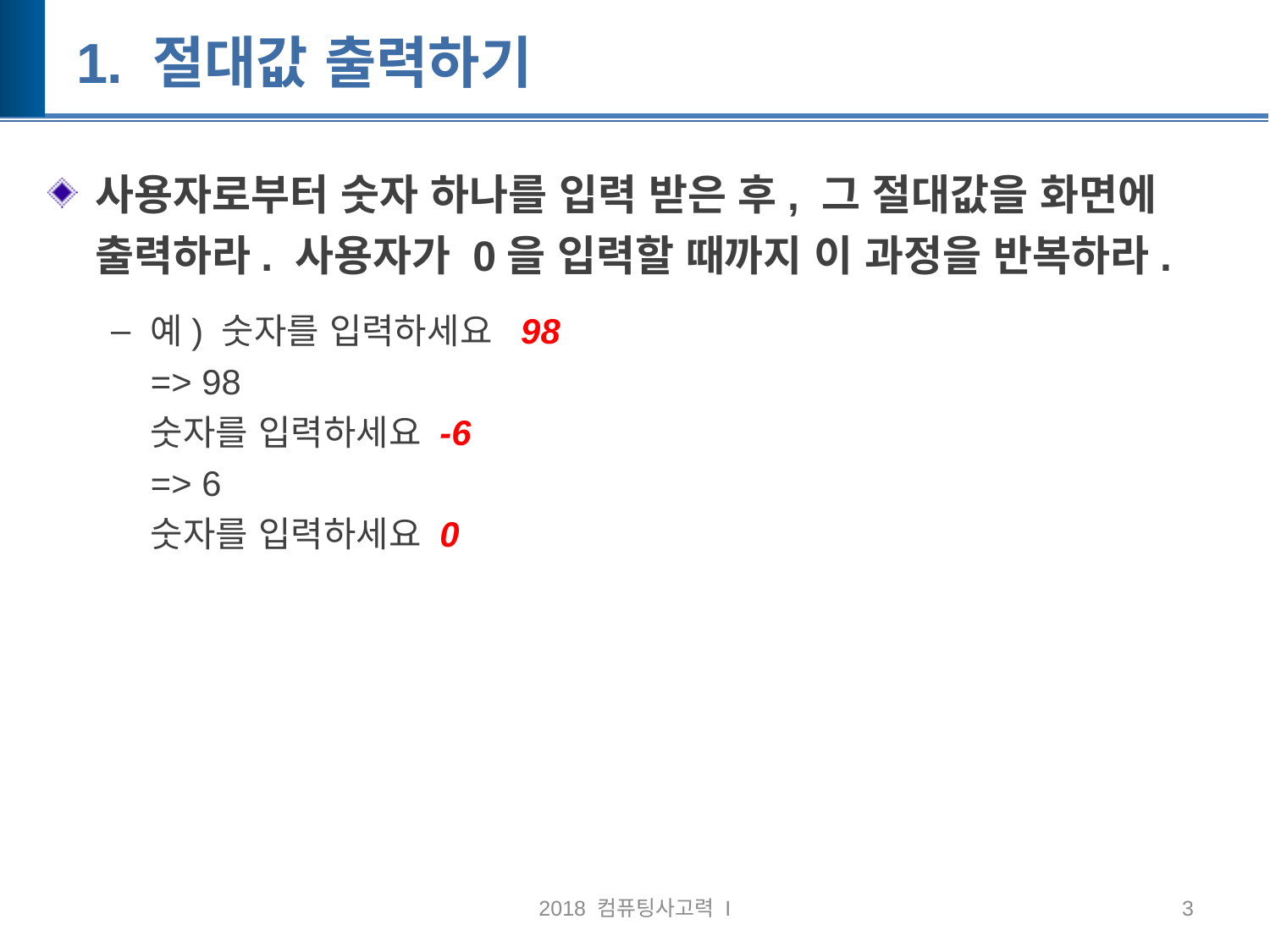

# 1. 절대값 출력하기
사용자로부터 숫자 하나를 입력 받은 후, 그 절대값을 화면에 출력하라. 사용자가 0을 입력할 때까지 이 과정을 반복하라.
예) 숫자를 입력하세요  98
=> 98
숫자를 입력하세요 -6
=> 6
숫자를 입력하세요 0
2018 컴퓨팅사고력 I
3